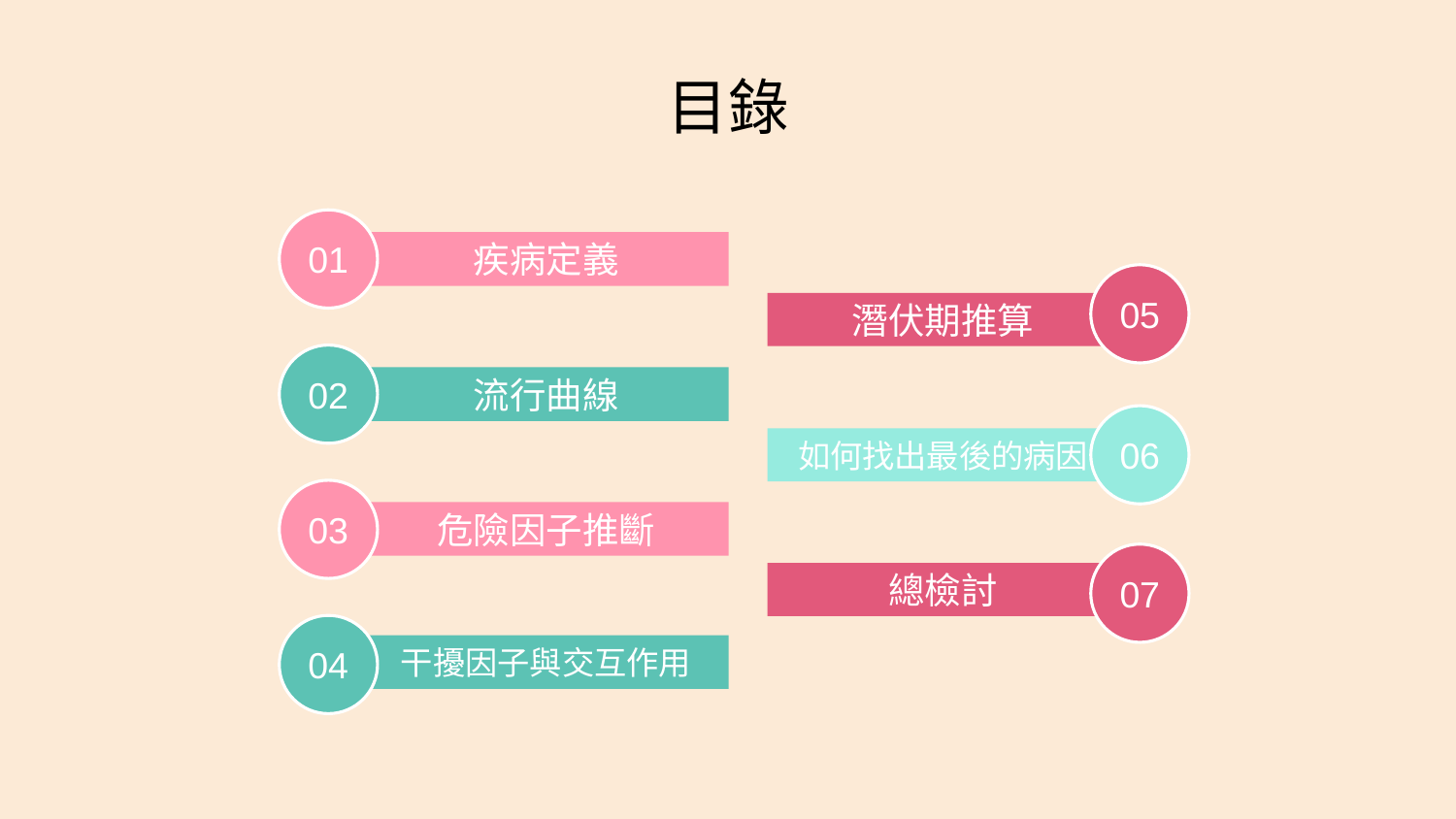

# 目錄
01
疾病定義
05
潛伏期推算
02
流行曲線
06
 如何找出最後的病因
03
危險因子推斷
07
總檢討
04
干擾因子與交互作用